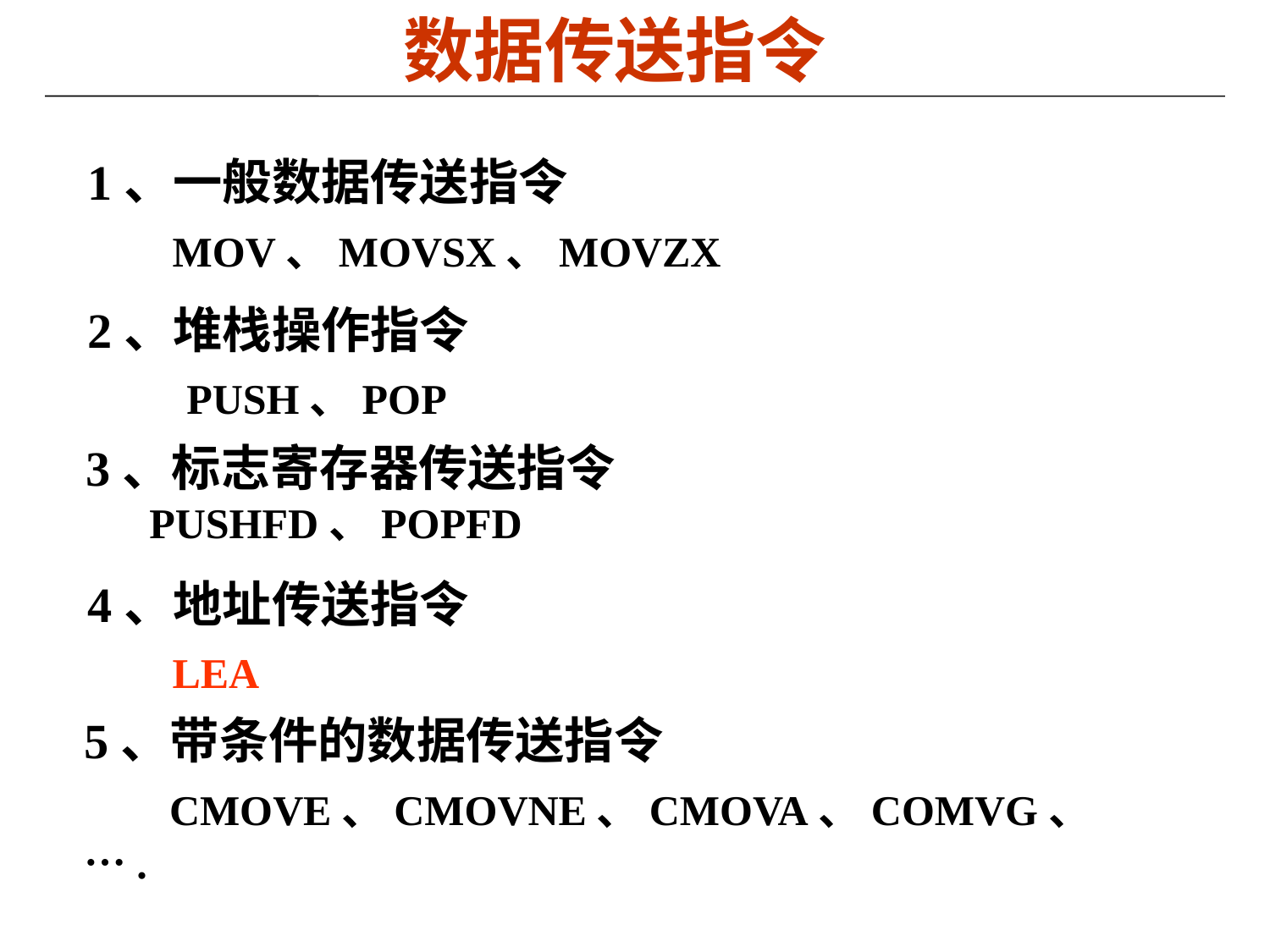

数据传送指令
1、一般数据传送指令
      MOV、MOVSX、MOVZX
2、堆栈操作指令
       PUSH、POP
3、标志寄存器传送指令
      PUSHFD、POPFD
4、地址传送指令
      LEA
5、带条件的数据传送指令
      CMOVE、CMOVNE、CMOVA、COMVG、 ….